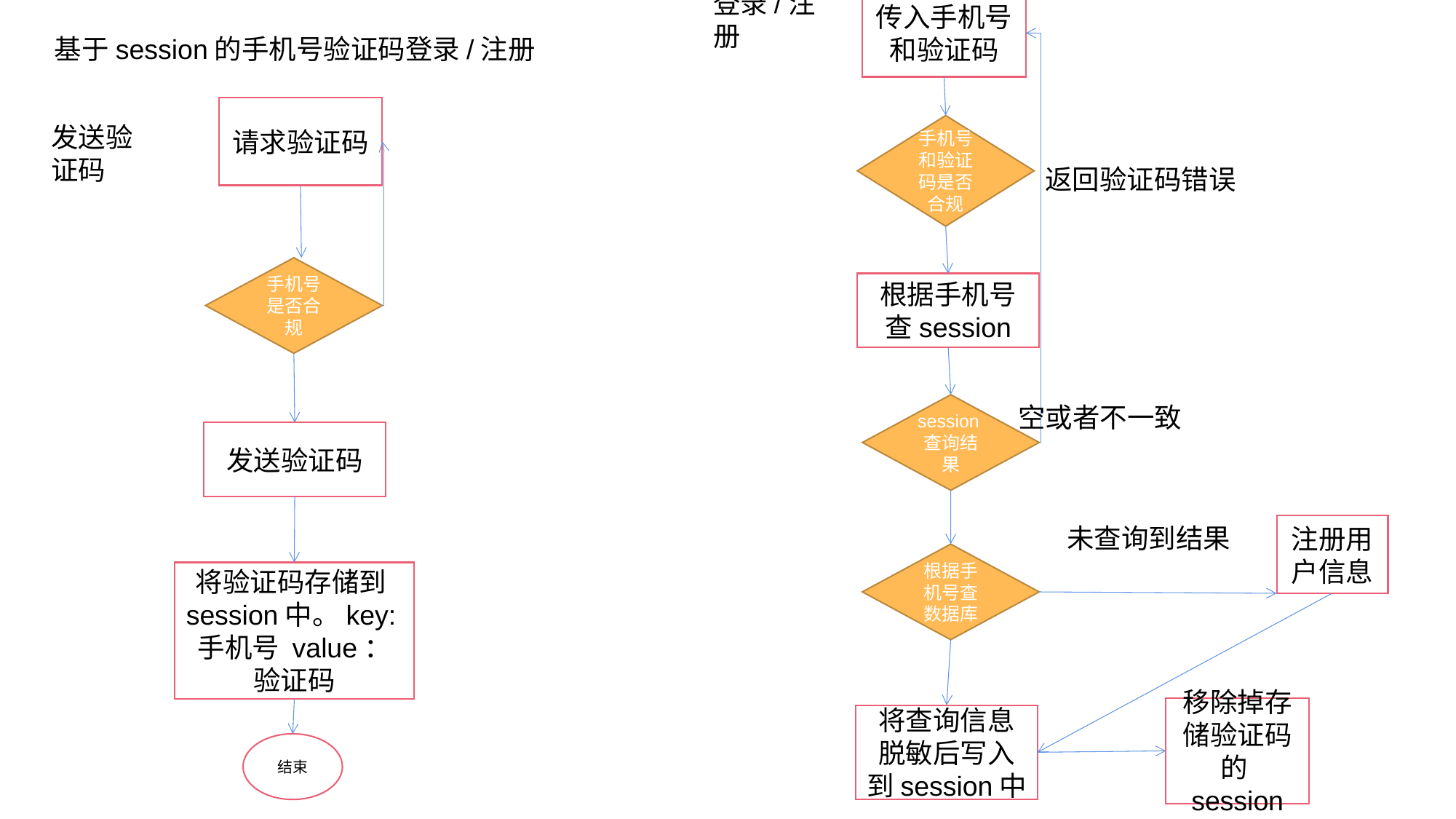

登录/注册
传入手机号和验证码
基于session的手机号验证码登录/注册
请求验证码
发送验证码
手机号和验证码是否合规
返回验证码错误
手机号是否合规
根据手机号查session
session查询结果
空或者不一致
发送验证码
未查询到结果
注册用户信息
根据手机号查数据库
将验证码存储到session中。key:手机号 value：验证码
移除掉存储验证码的session
将查询信息脱敏后写入到session中
结束